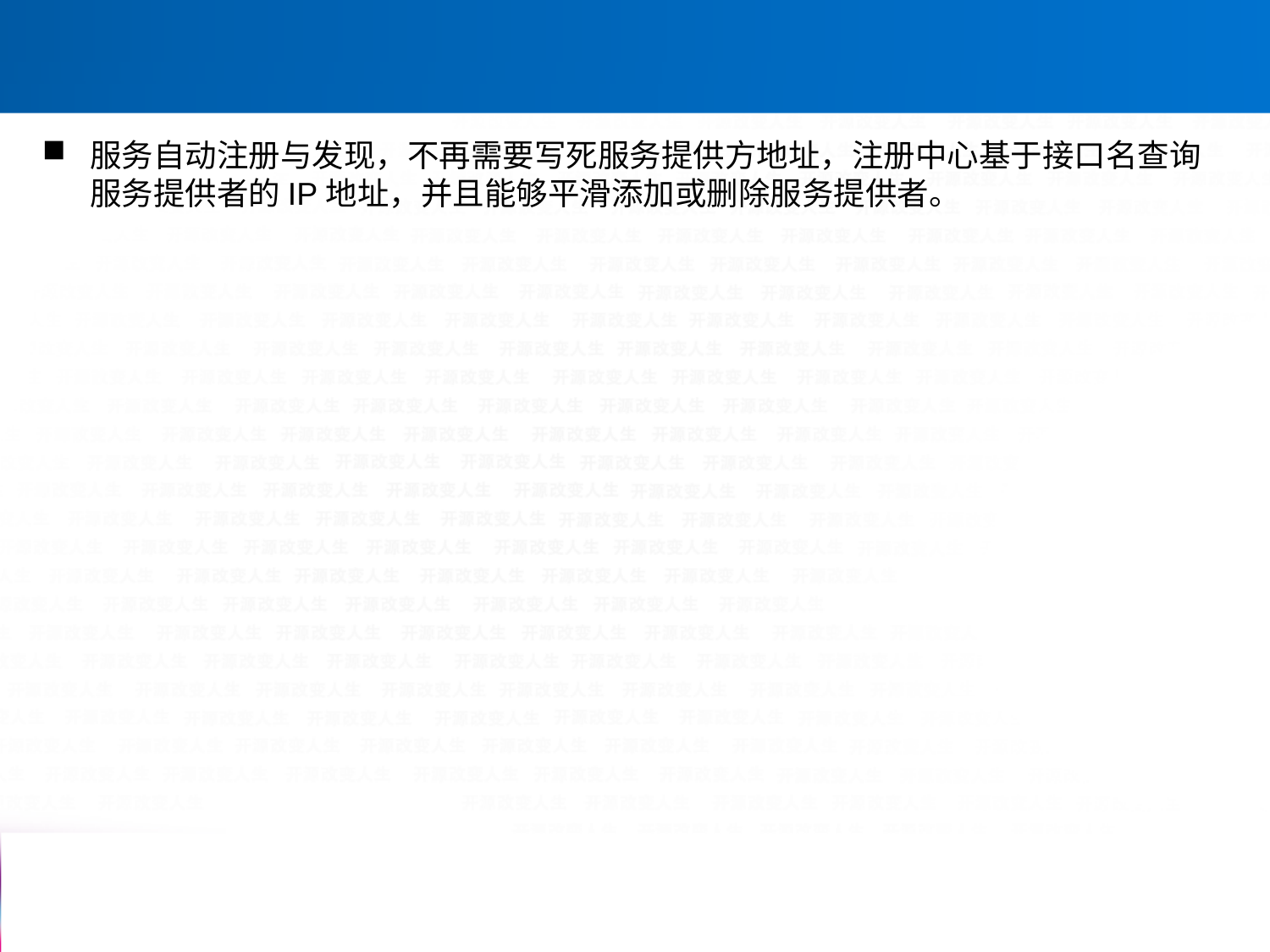

服务自动注册与发现，不再需要写死服务提供方地址，注册中心基于接口名查询服务提供者的IP地址，并且能够平滑添加或删除服务提供者。